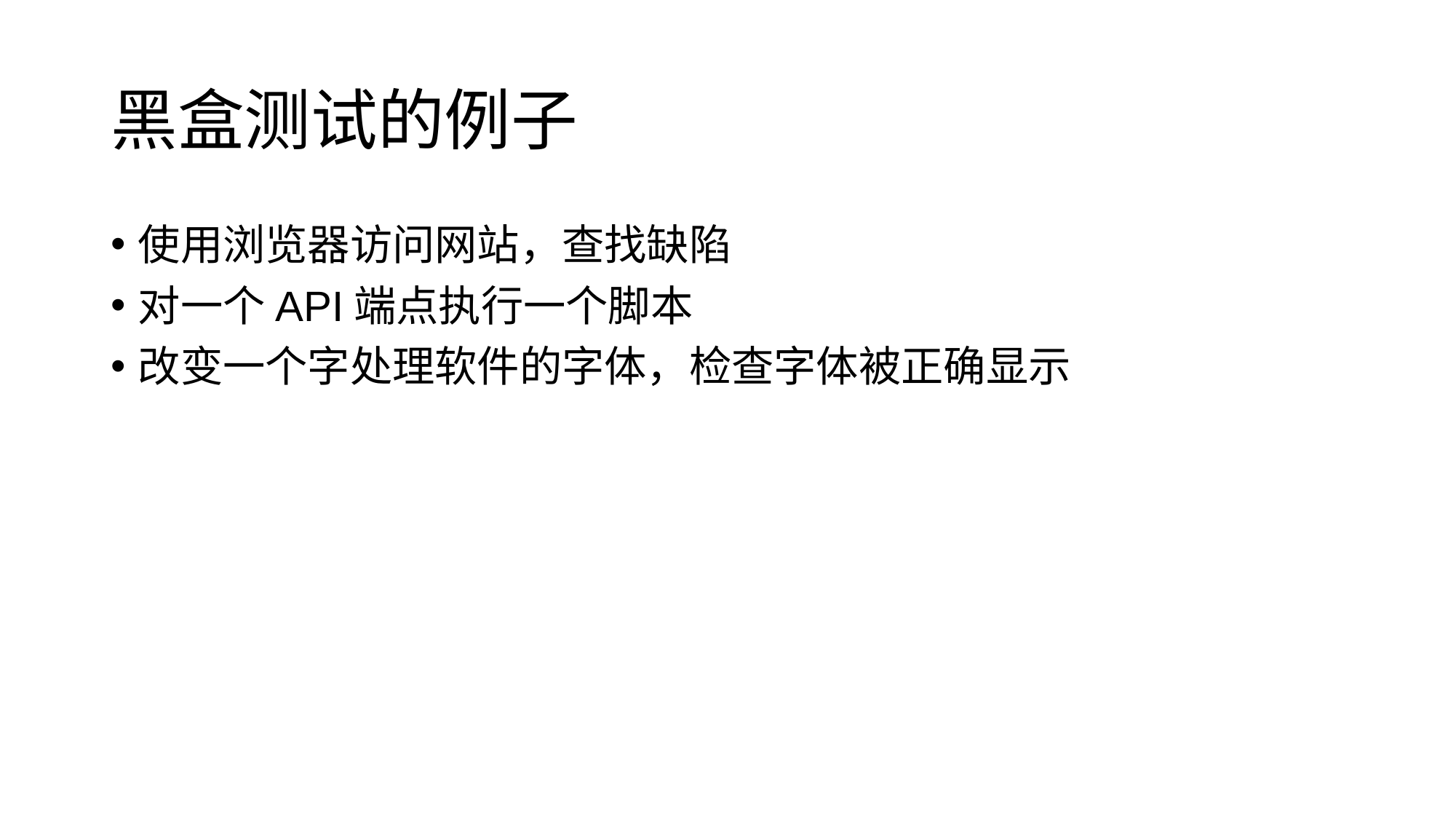

# 黑盒测试的例子
使用浏览器访问网站，查找缺陷
对一个API端点执行一个脚本
改变一个字处理软件的字体，检查字体被正确显示